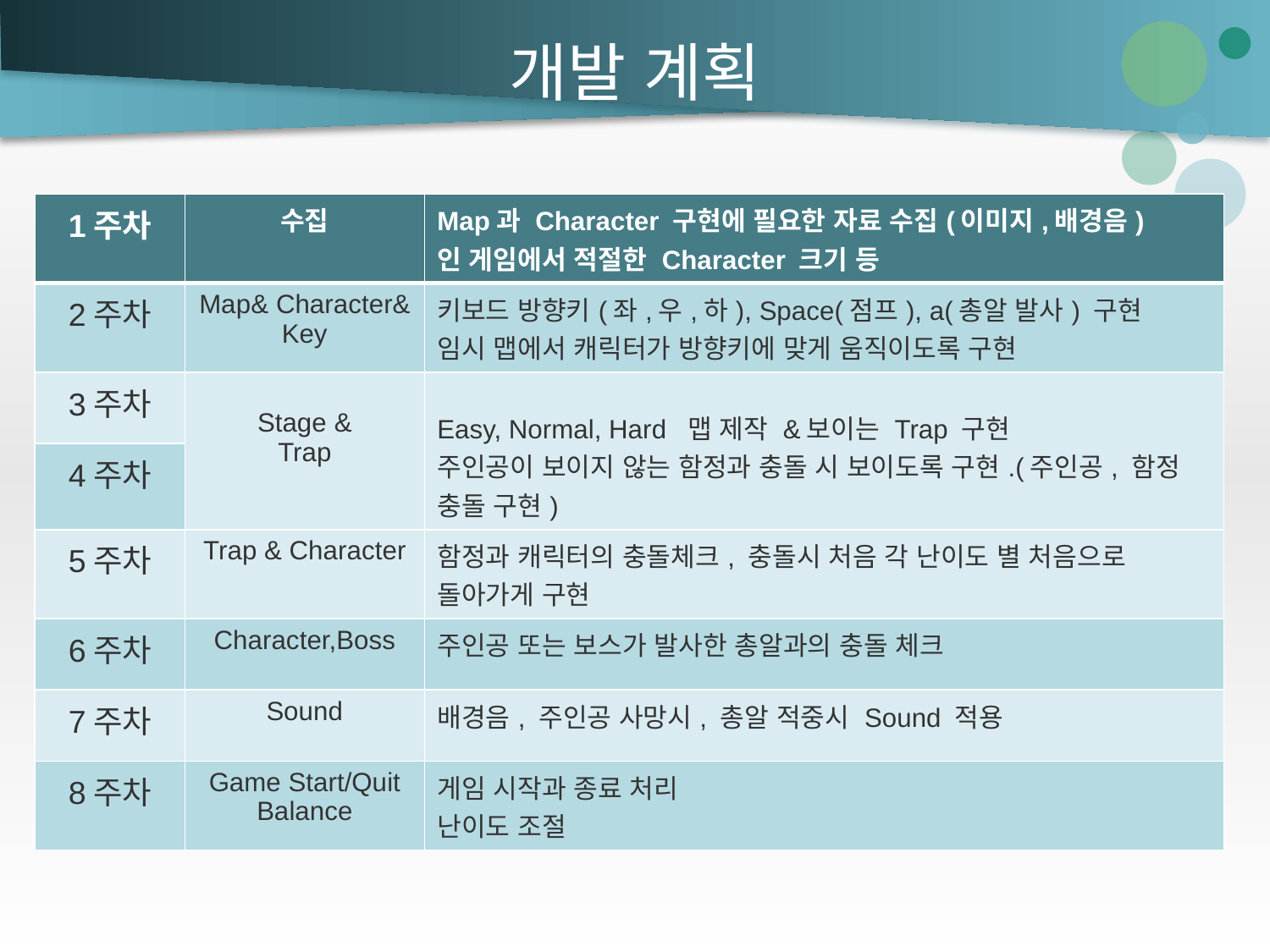

# 개발 계획
| 1주차 | 수집 | Map과 Character 구현에 필요한 자료 수집(이미지,배경음) 인 게임에서 적절한 Character 크기 등 |
| --- | --- | --- |
| 2주차 | Map& Character& Key | 키보드 방향키(좌,우,하), Space(점프), a(총알 발사) 구현 임시 맵에서 캐릭터가 방향키에 맞게 움직이도록 구현 |
| 3주차 | Stage & Trap | Easy, Normal, Hard 맵 제작 &보이는 Trap 구현 주인공이 보이지 않는 함정과 충돌 시 보이도록 구현.(주인공, 함정 충돌 구현) |
| 4주차 |  |  |
| 5주차 | Trap & Character | 함정과 캐릭터의 충돌체크, 충돌시 처음 각 난이도 별 처음으로 돌아가게 구현 |
| 6주차 | Character,Boss | 주인공 또는 보스가 발사한 총알과의 충돌 체크 |
| 7주차 | Sound | 배경음, 주인공 사망시, 총알 적중시 Sound 적용 |
| 8주차 | Game Start/Quit Balance | 게임 시작과 종료 처리 난이도 조절 |